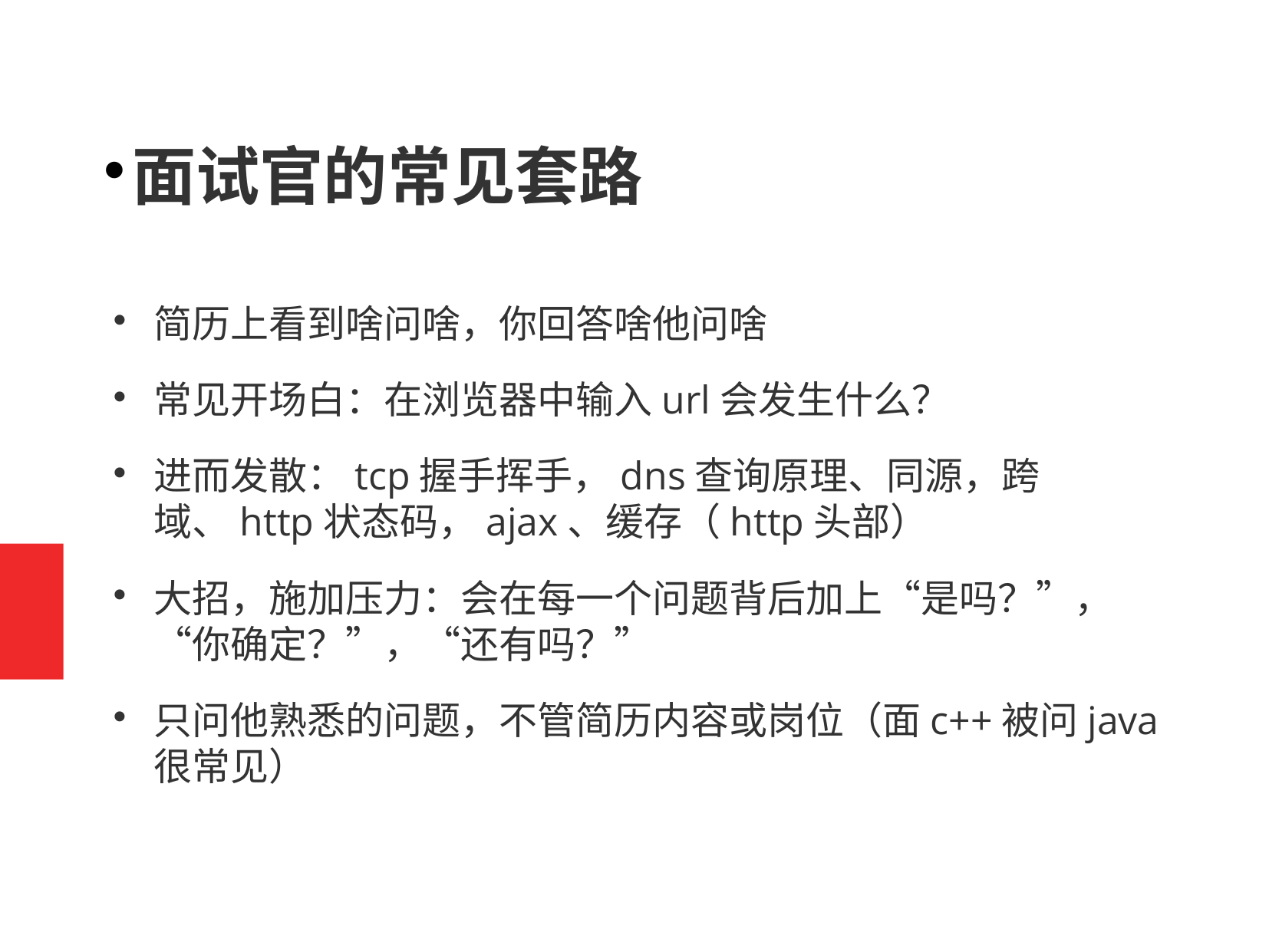

面试官的常见套路
简历上看到啥问啥，你回答啥他问啥
常见开场白：在浏览器中输入url会发生什么？
进而发散：tcp握手挥手，dns查询原理、同源，跨域、http状态码，ajax、缓存（http头部）
大招，施加压力：会在每一个问题背后加上“是吗？”，“你确定？”，“还有吗？”
只问他熟悉的问题，不管简历内容或岗位（面c++被问java很常见）